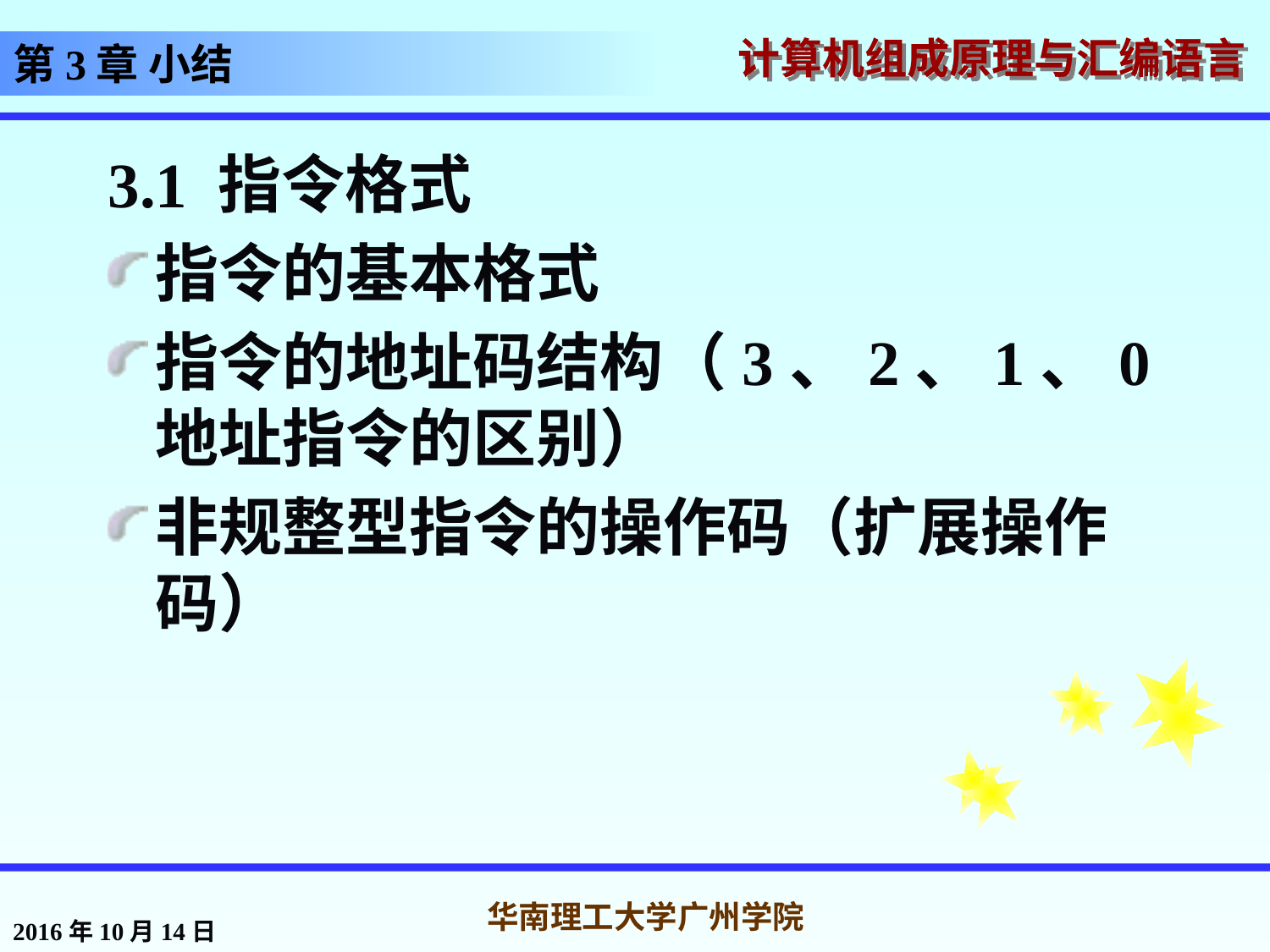

# 第3章 小结
3.1 指令格式
指令的基本格式
指令的地址码结构（3、2、1、0地址指令的区别）
非规整型指令的操作码（扩展操作码）
2016年10月14日
华南理工大学广州学院